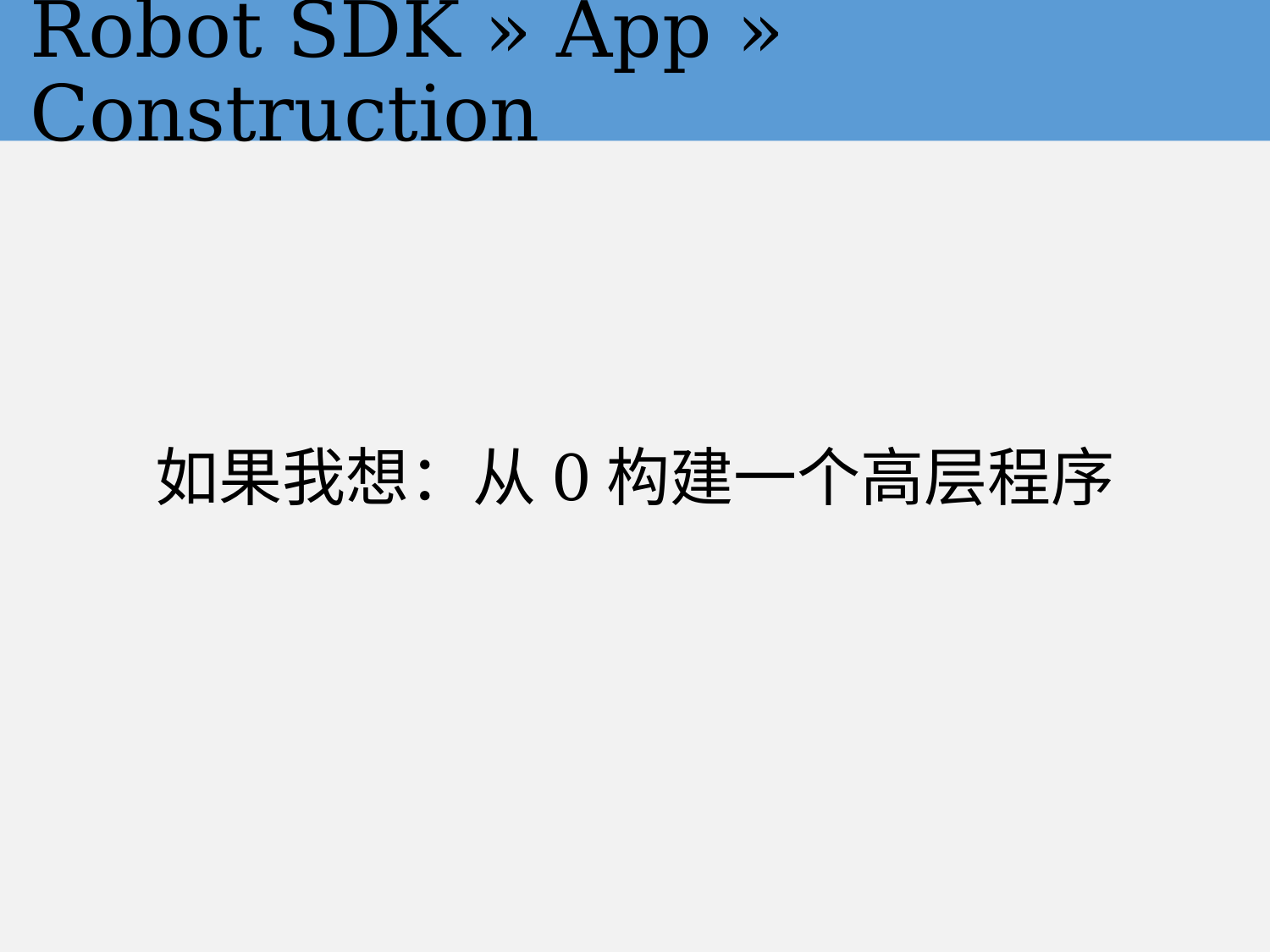

# Robot SDK » App » Construction
如果我想：从0构建一个高层程序